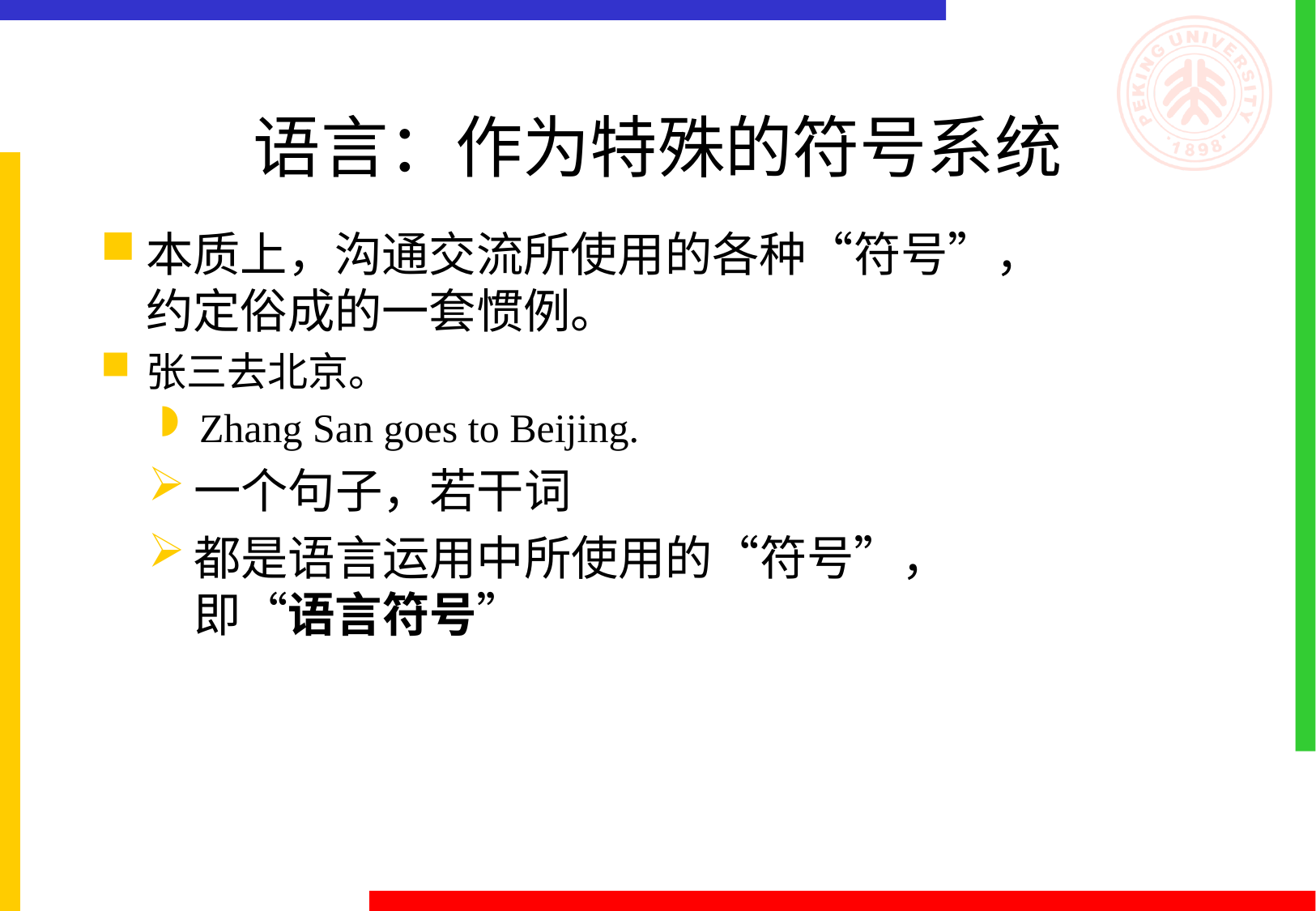

# 语言：作为特殊的符号系统
本质上，沟通交流所使用的各种“符号”，
约定俗成的一套惯例。
张三去北京。
Zhang San goes to Beijing.
一个句子，若干词
都是语言运用中所使用的“符号”，
即“语言符号”